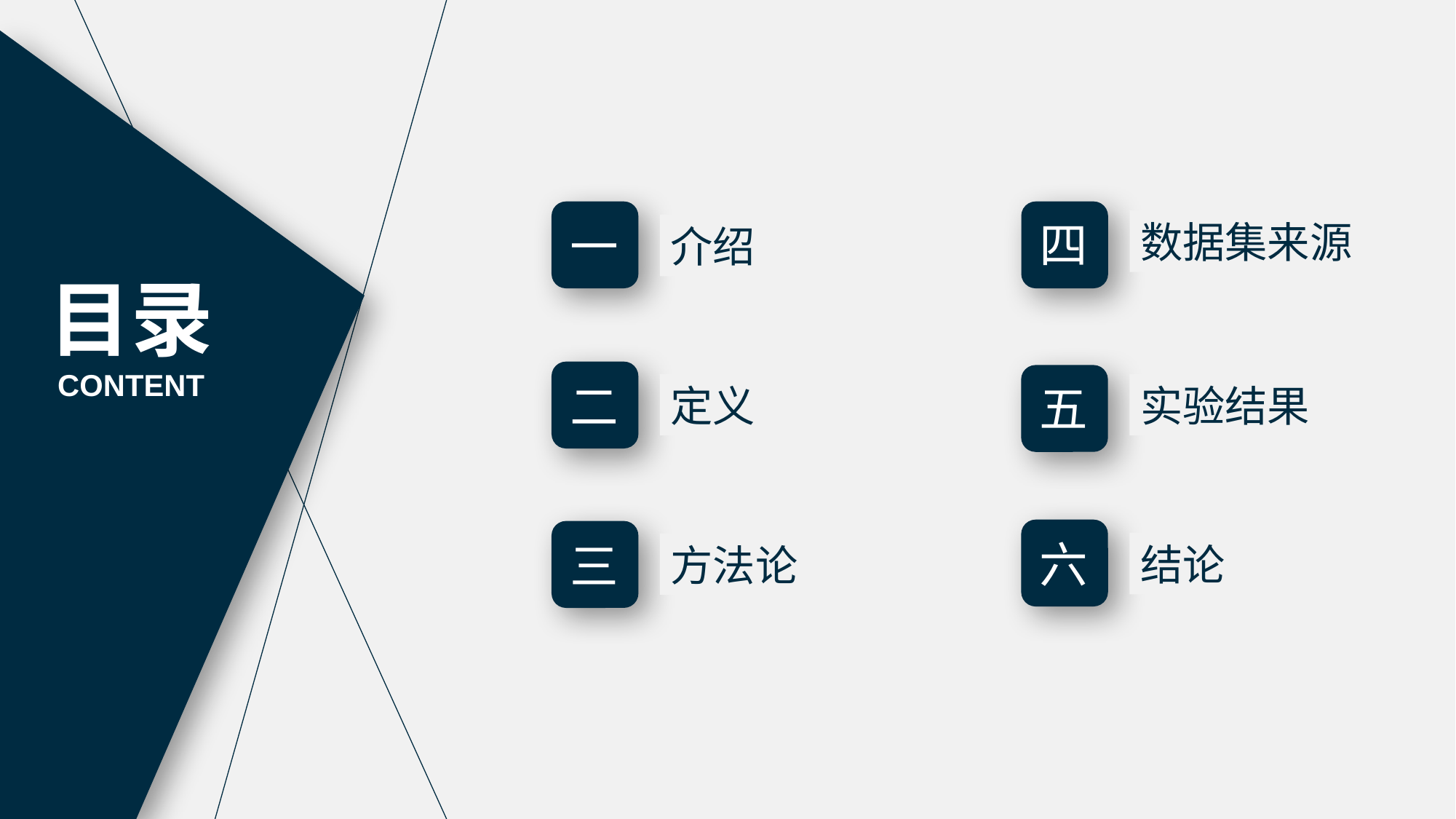

四
数据集来源
一
介绍
目录
CONTENT

二
五
定义
实验结果

六
三
结论
方法论